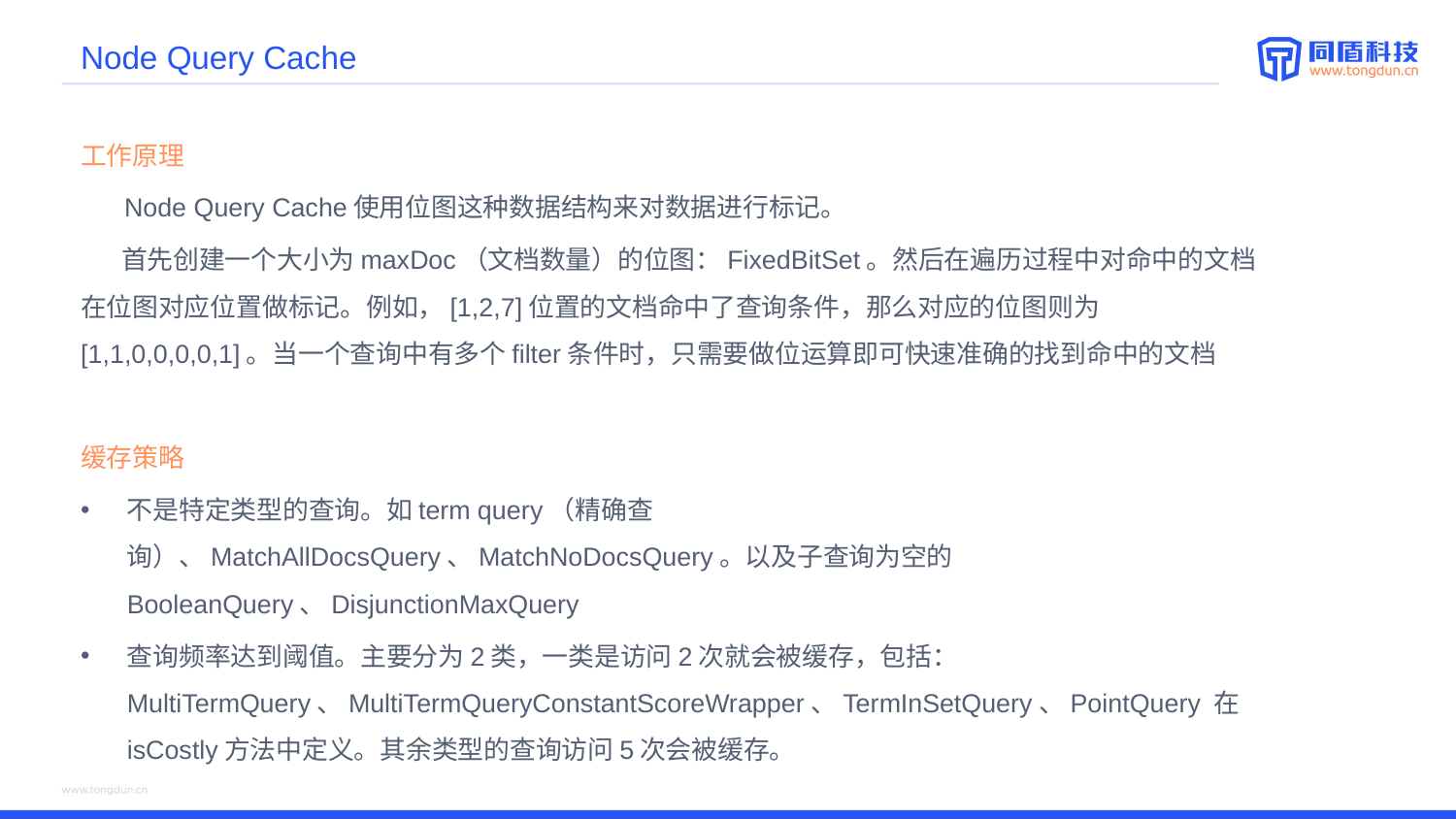

# Node Query Cache
工作原理
      Node Query Cache使用位图这种数据结构来对数据进行标记。
      首先创建一个大小为maxDoc（文档数量）的位图：FixedBitSet。然后在遍历过程中对命中的文档在位图对应位置做标记。例如，[1,2,7]位置的文档命中了查询条件，那么对应的位图则为[1,1,0,0,0,0,1]。当一个查询中有多个filter条件时，只需要做位运算即可快速准确的找到命中的文档

缓存策略
不是特定类型的查询。如term query（精确查询）、MatchAllDocsQuery、MatchNoDocsQuery。以及子查询为空的BooleanQuery、DisjunctionMaxQuery
查询频率达到阈值。主要分为2类，一类是访问2次就会被缓存，包括： MultiTermQuery、MultiTermQueryConstantScoreWrapper、TermInSetQuery、PointQuery 在 isCostly方法中定义。其余类型的查询访问5次会被缓存。